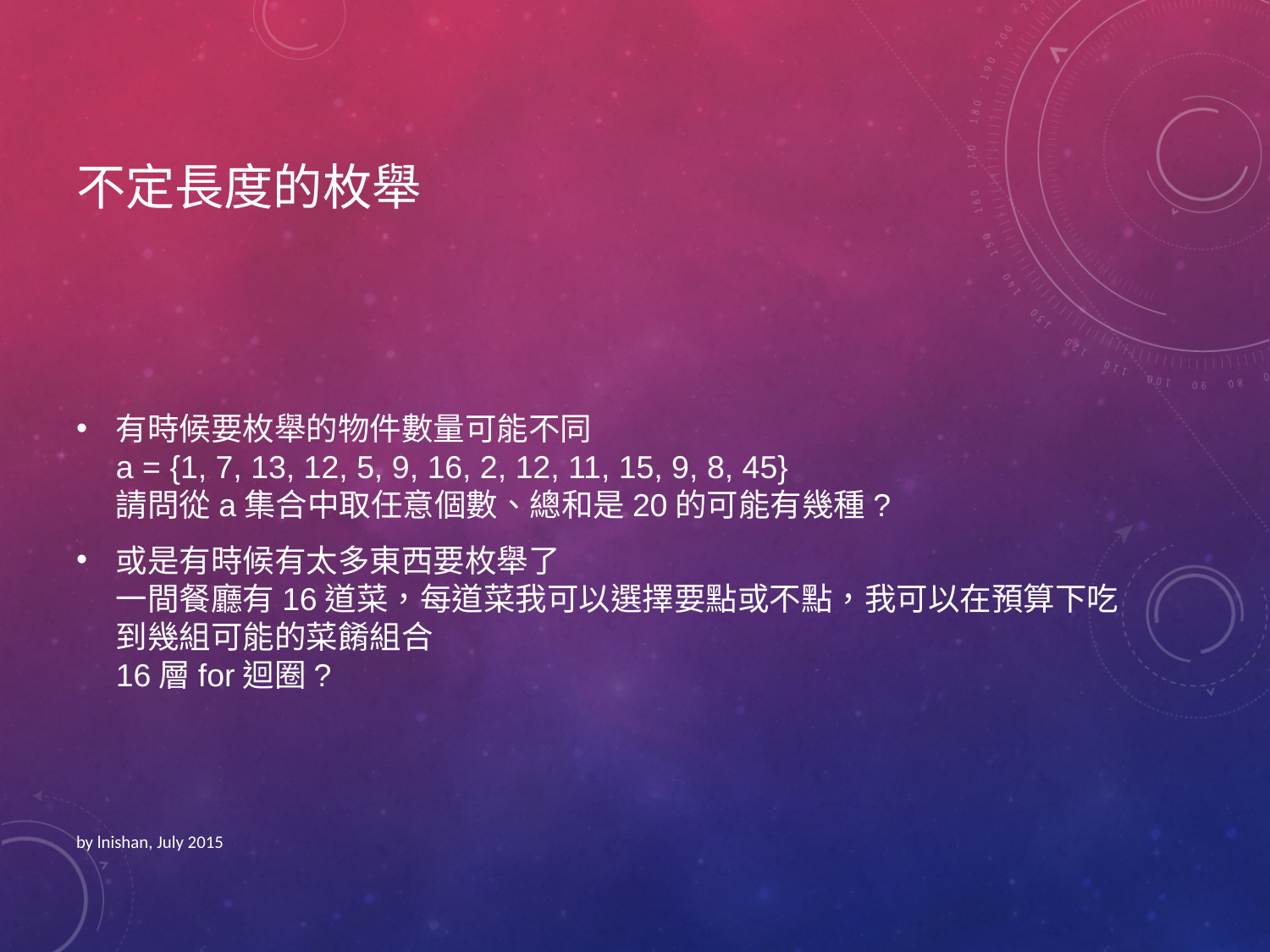

# 不定長度的枚舉
有時候要枚舉的物件數量可能不同
a = {1, 7, 13, 12, 5, 9, 16, 2, 12, 11, 15, 9, 8, 45}
請問從a集合中取任意個數、總和是20的可能有幾種?
或是有時候有太多東西要枚舉了
一間餐廳有16道菜，每道菜我可以選擇要點或不點，我可以在預算下吃到幾組可能的菜餚組合
16層for迴圈?
by lnishan, July 2015